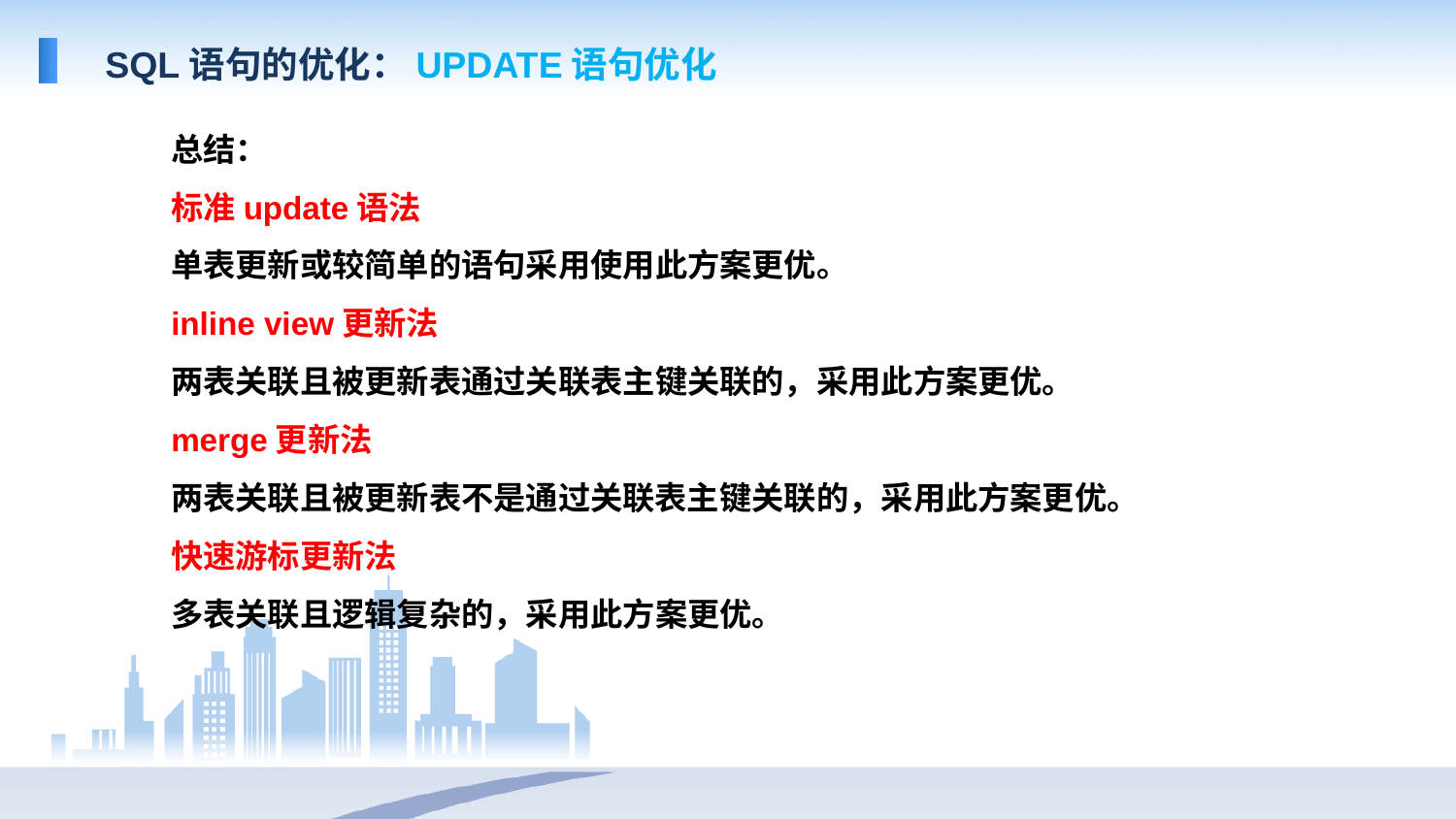

SQL语句的优化：UPDATE语句优化
总结：
标准update语法
单表更新或较简单的语句采用使用此方案更优。
inline view更新法
两表关联且被更新表通过关联表主键关联的，采用此方案更优。
merge更新法
两表关联且被更新表不是通过关联表主键关联的，采用此方案更优。
快速游标更新法
多表关联且逻辑复杂的，采用此方案更优。